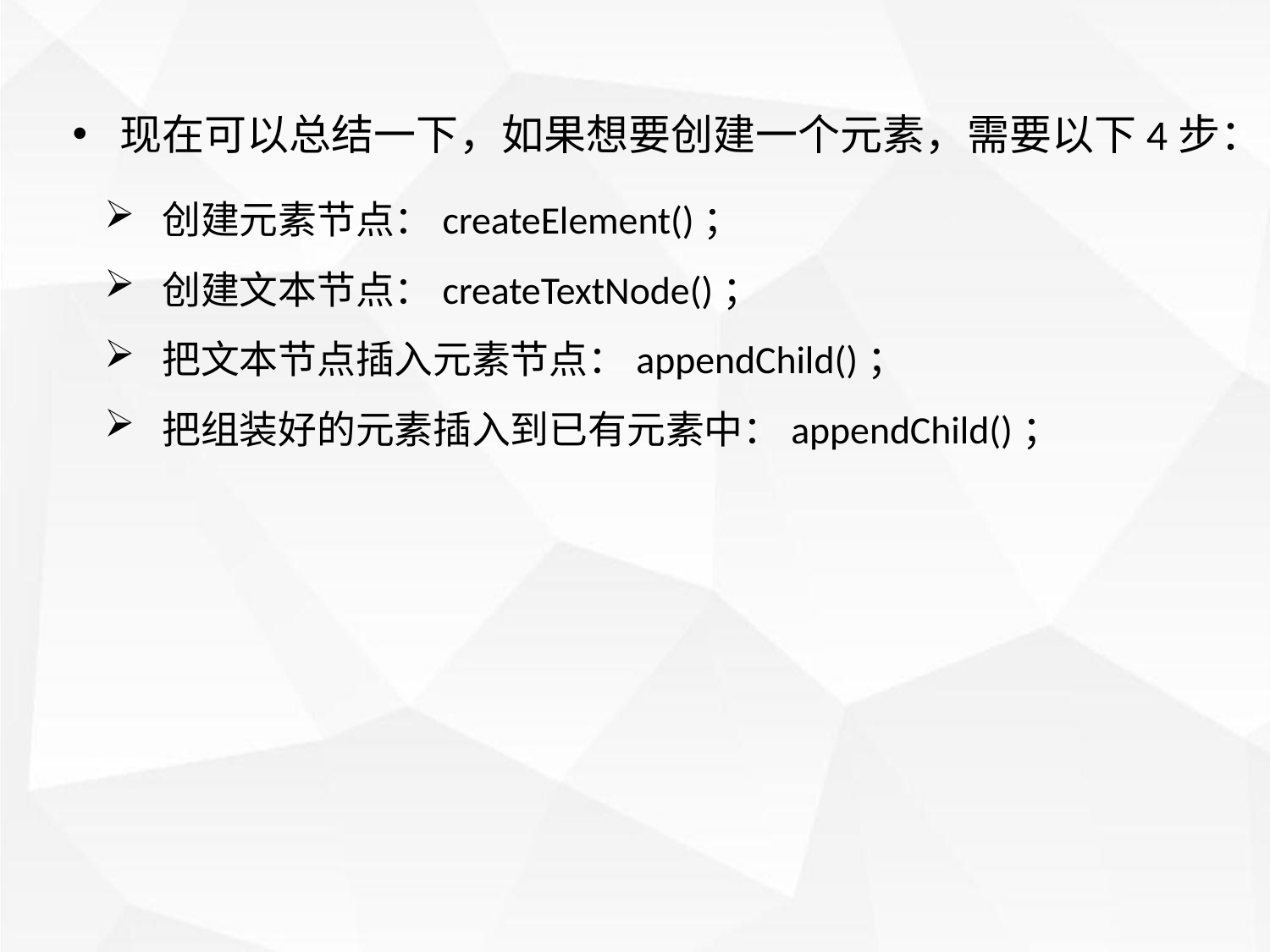

现在可以总结一下，如果想要创建一个元素，需要以下4步：
 创建元素节点：createElement()；
 创建文本节点：createTextNode()；
 把文本节点插入元素节点：appendChild()；
 把组装好的元素插入到已有元素中：appendChild()；